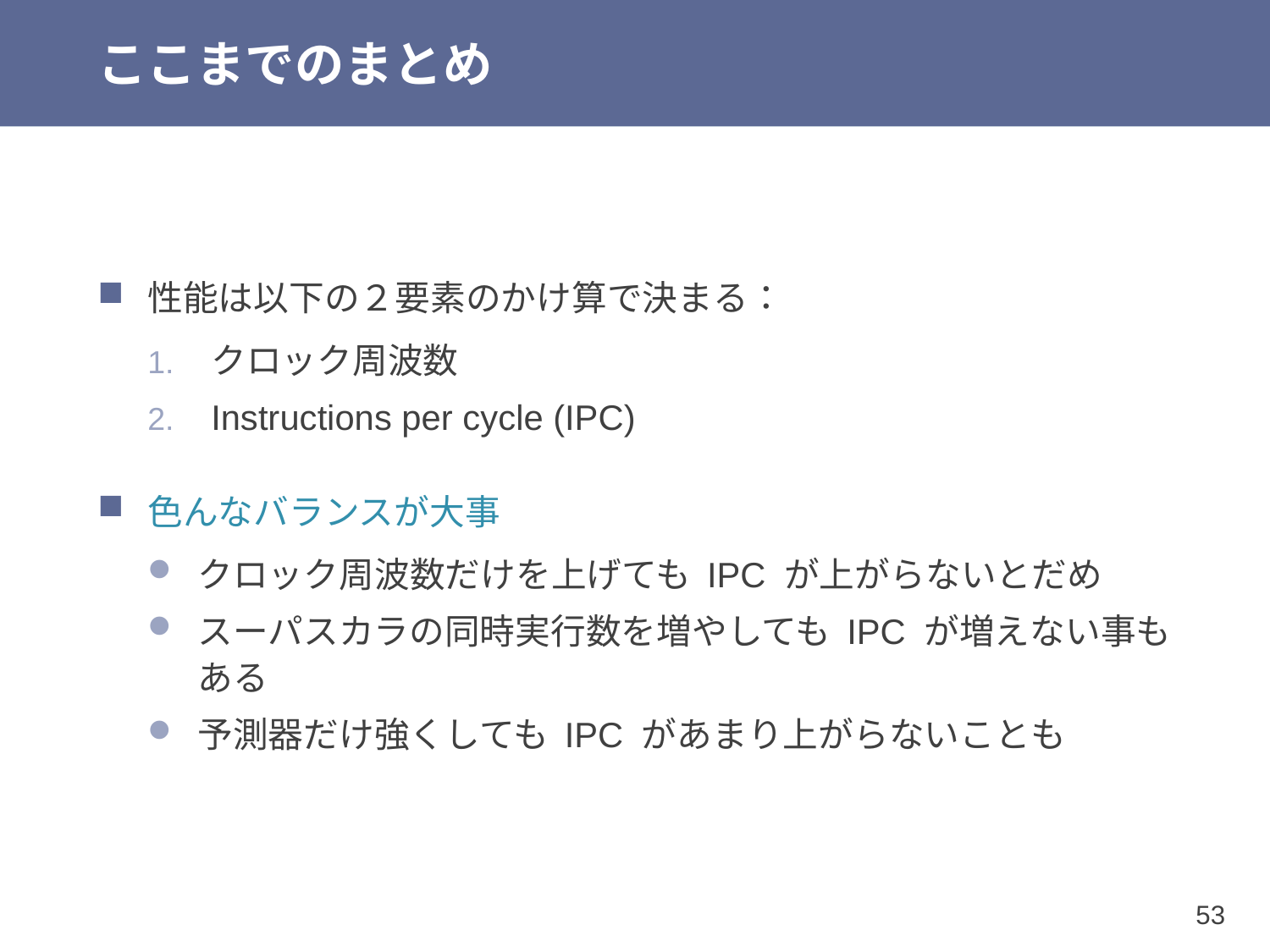

# ここまでのまとめ
性能は以下の２要素のかけ算で決まる：
クロック周波数
Instructions per cycle (IPC)
色んなバランスが大事
クロック周波数だけを上げても IPC が上がらないとだめ
スーパスカラの同時実行数を増やしても IPC が増えない事もある
予測器だけ強くしても IPC があまり上がらないことも